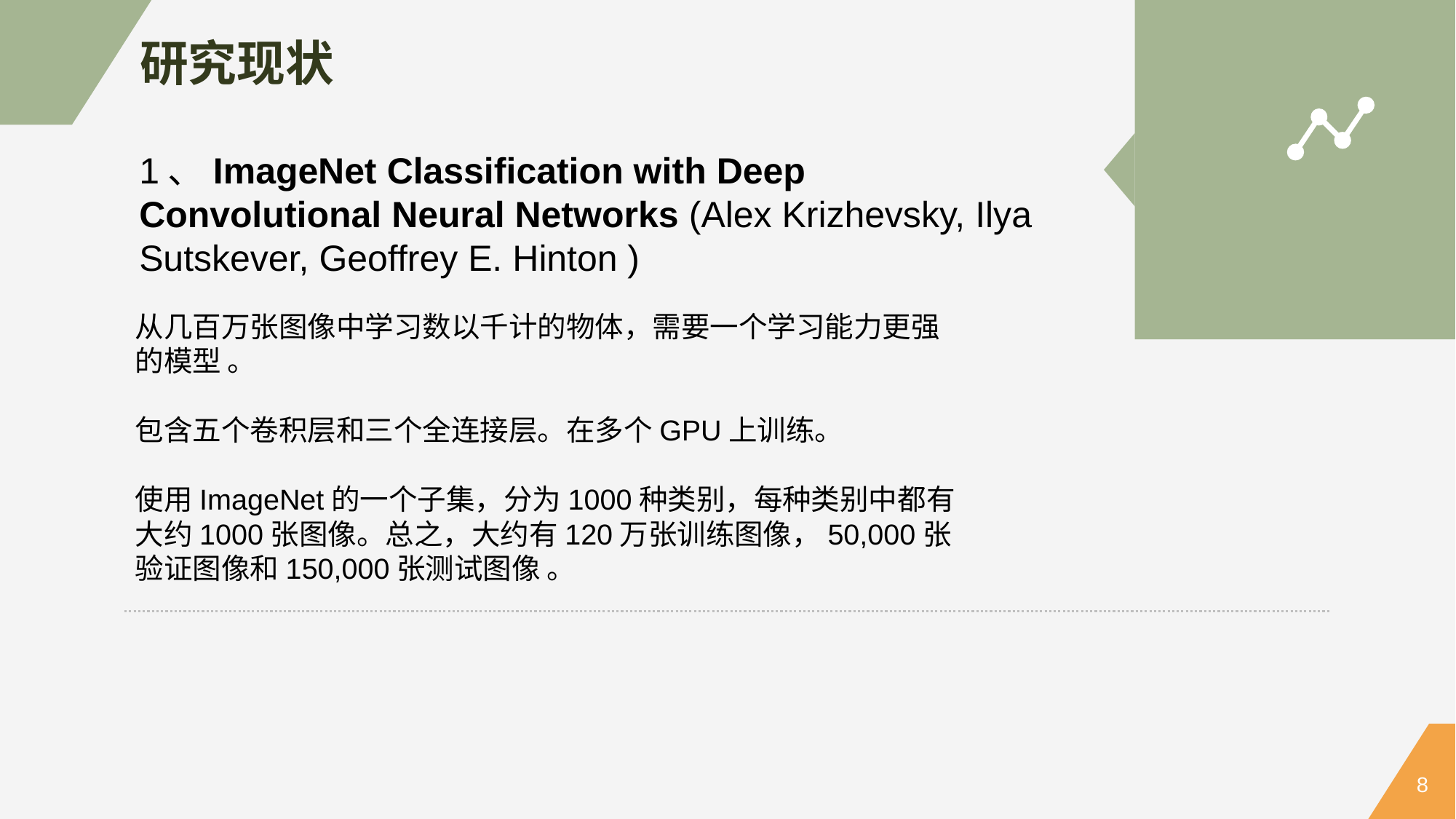

研究现状

1、ImageNet Classification with Deep Convolutional Neural Networks (Alex Krizhevsky, Ilya Sutskever, Geoffrey E. Hinton )

从几百万张图像中学习数以千计的物体，需要一个学习能力更强的模型 。

包含五个卷积层和三个全连接层。在多个GPU上训练。

使用ImageNet的一个子集，分为1000种类别，每种类别中都有大约1000张图像。总之，大约有120万张训练图像，50,000张验证图像和150,000张测试图像 。